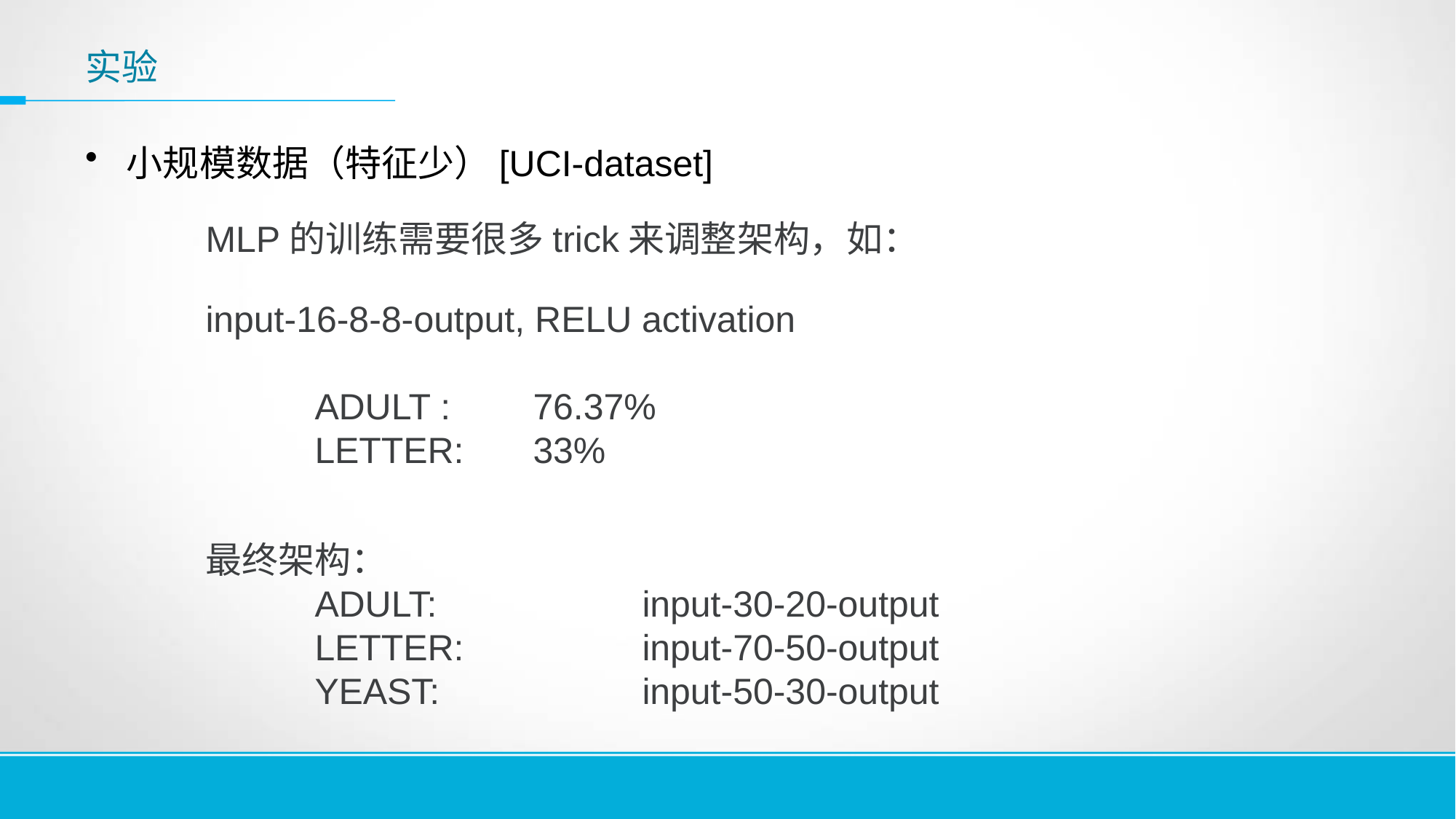

# 实验
小规模数据（特征少）[UCI-dataset]

MLP的训练需要很多trick来调整架构，如：

input-16-8-8-output, RELU activation

	ADULT : 	76.37%
	LETTER:	33%
最终架构：
	ADULT:		input-30-20-output
	LETTER:		input-70-50-output
	YEAST:		input-50-30-output